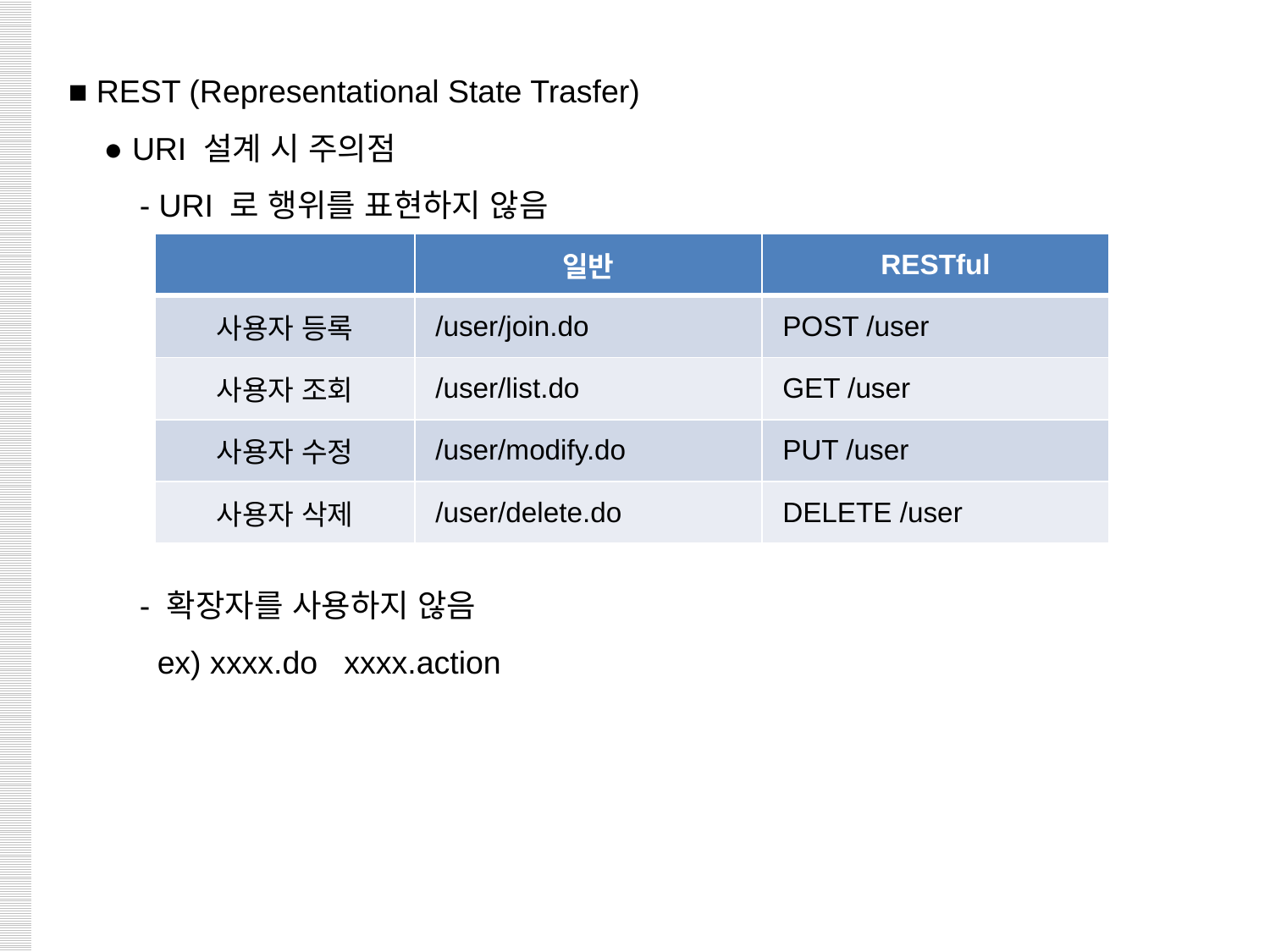

■ REST (Representational State Trasfer)
    ● URI 설계 시 주의점
        - URI 로 행위를 표현하지 않음

        - 확장자를 사용하지 않음
          ex) xxxx.do   xxxx.action
|  | 일반 | RESTful |
| --- | --- | --- |
| 사용자 등록 | /user/join.do | POST /user |
| 사용자 조회 | /user/list.do | GET /user |
| 사용자 수정 | /user/modify.do | PUT /user |
| 사용자 삭제 | /user/delete.do | DELETE /user |